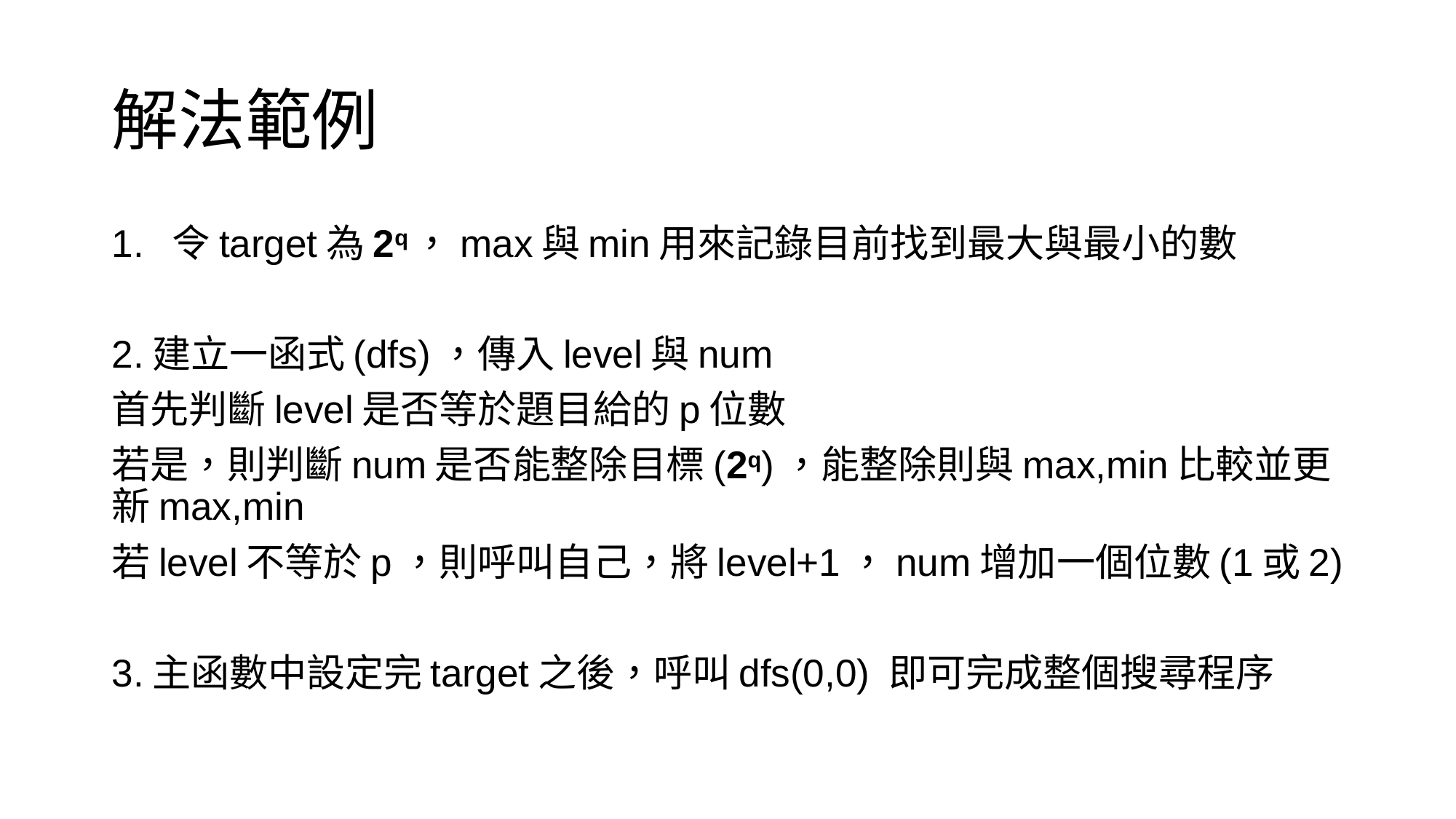

# 解法範例
令target為2q，max與min用來記錄目前找到最大與最小的數

2.建立一函式(dfs)，傳入level與num
首先判斷level是否等於題目給的p位數
若是，則判斷num是否能整除目標(2q)，能整除則與max,min比較並更新max,min
若level不等於p，則呼叫自己，將level+1，num增加一個位數(1或2)

3.主函數中設定完target之後，呼叫dfs(0,0) 即可完成整個搜尋程序